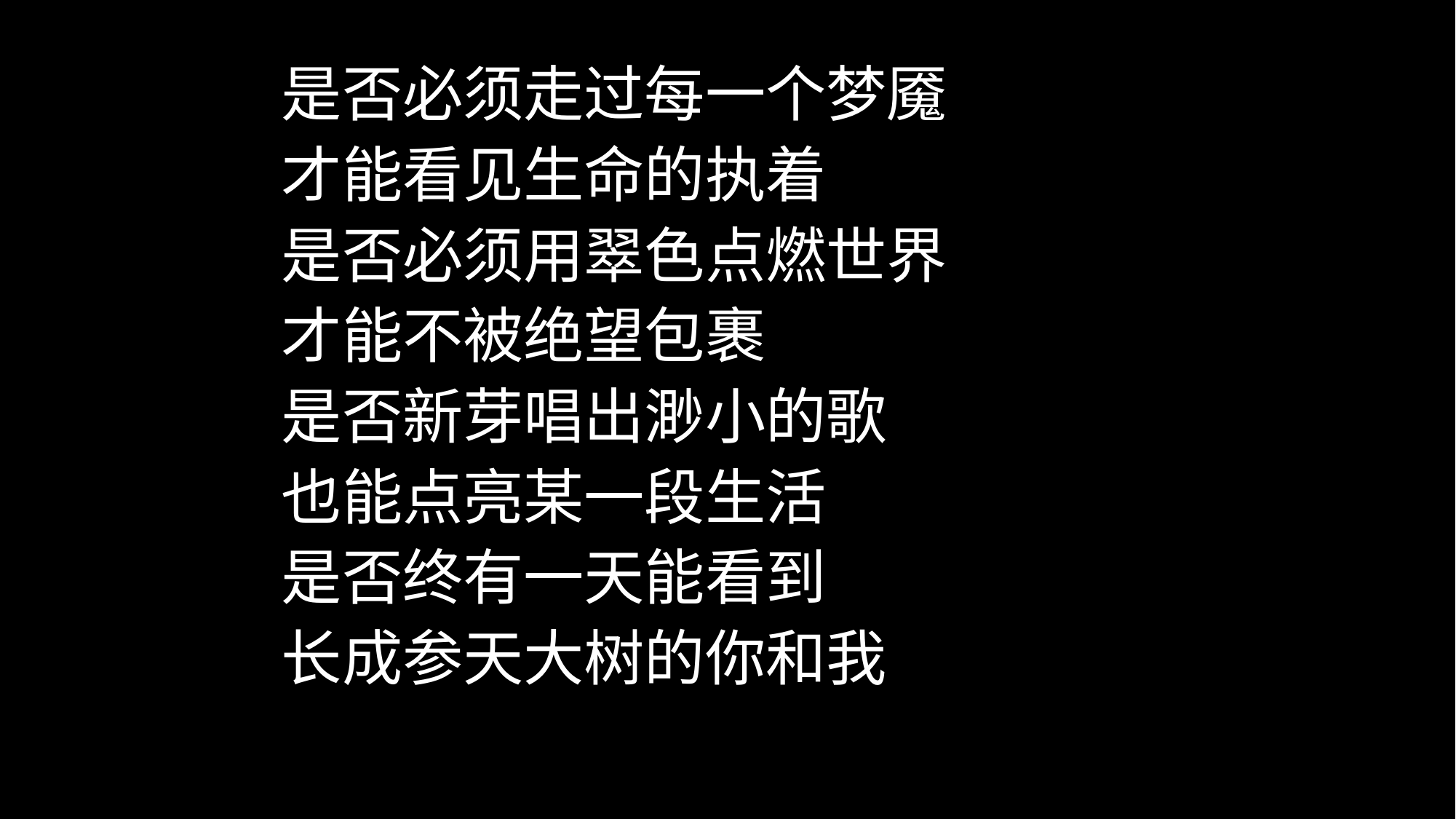

是否必须走过每一个梦魇
才能看见生命的执着
是否必须用翠色点燃世界
才能不被绝望包裹
是否新芽唱出渺小的歌
也能点亮某一段生活
是否终有一天能看到
长成参天大树的你和我